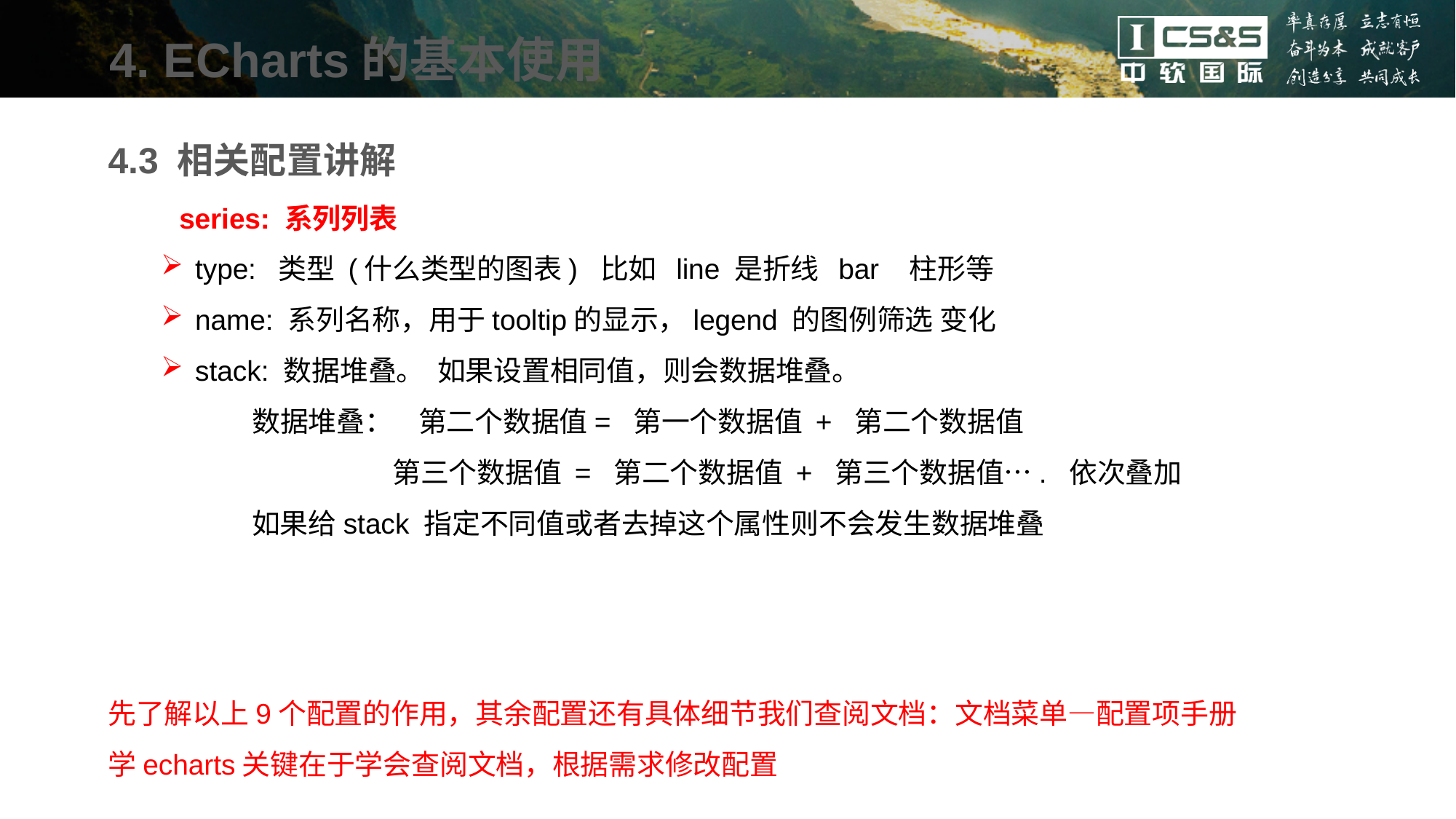

4. ECharts的基本使用
4.3 相关配置讲解

series: 系列列表
type:  类型 (什么类型的图表)  比如  line 是折线  bar   柱形等
name: 系列名称，用于tooltip的显示，legend 的图例筛选 变化
stack: 数据堆叠。  如果设置相同值，则会数据堆叠。
数据堆叠：    第二个数据值=  第一个数据值 +  第二个数据值
                     第三个数据值 =  第二个数据值 +  第三个数据值….  依次叠加
如果给stack 指定不同值或者去掉这个属性则不会发生数据堆叠

组件更新机制
掌握程度：理解
先了解以上9个配置的作用，其余配置还有具体细节我们查阅文档：文档菜单—配置项手册
学echarts关键在于学会查阅文档，根据需求修改配置